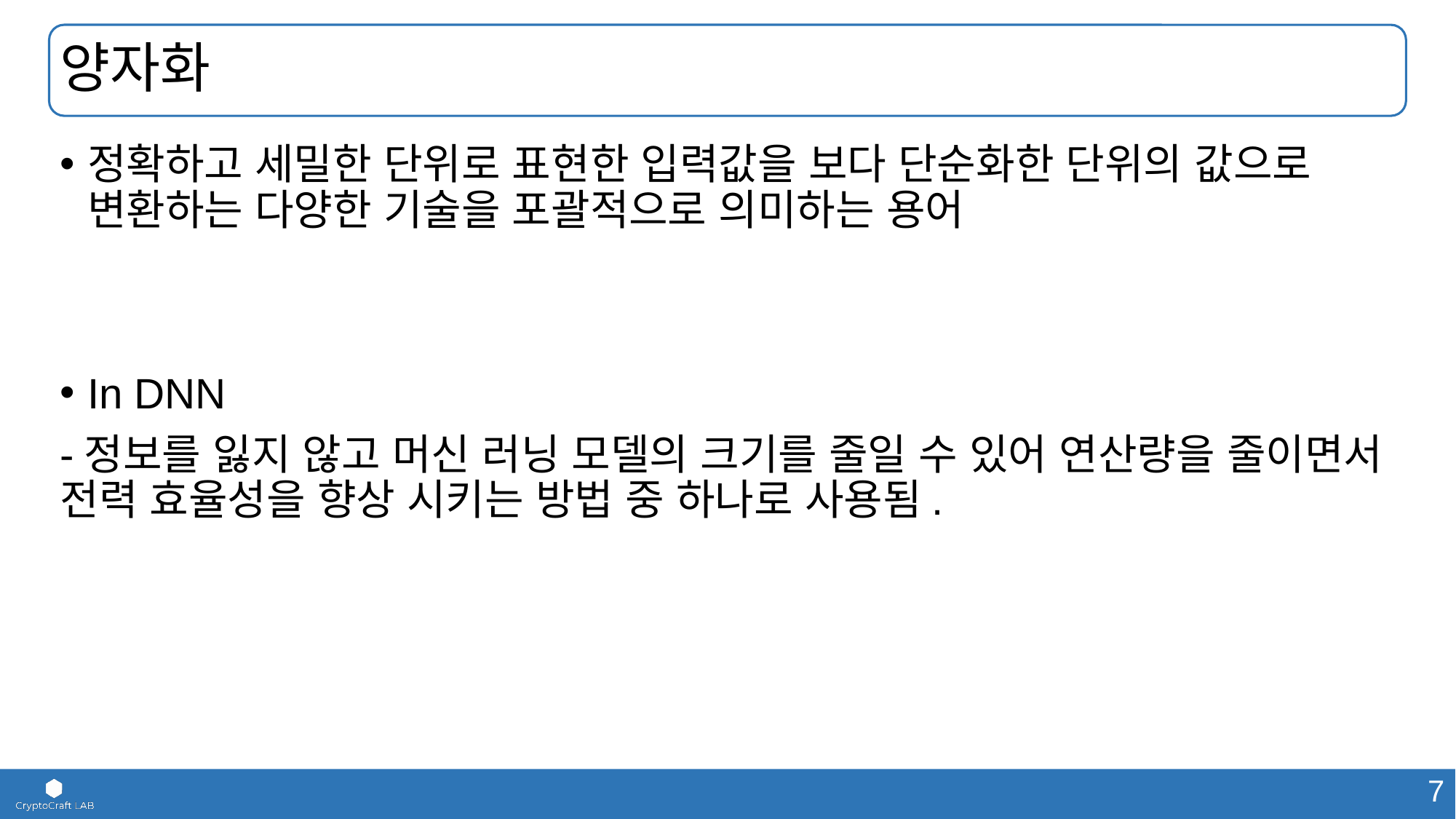

# 양자화
정확하고 세밀한 단위로 표현한 입력값을 보다 단순화한 단위의 값으로 변환하는 다양한 기술을 포괄적으로 의미하는 용어

In DNN
-정보를 잃지 않고 머신 러닝 모델의 크기를 줄일 수 있어 연산량을 줄이면서 전력 효율성을 향상 시키는 방법 중 하나로 사용됨.